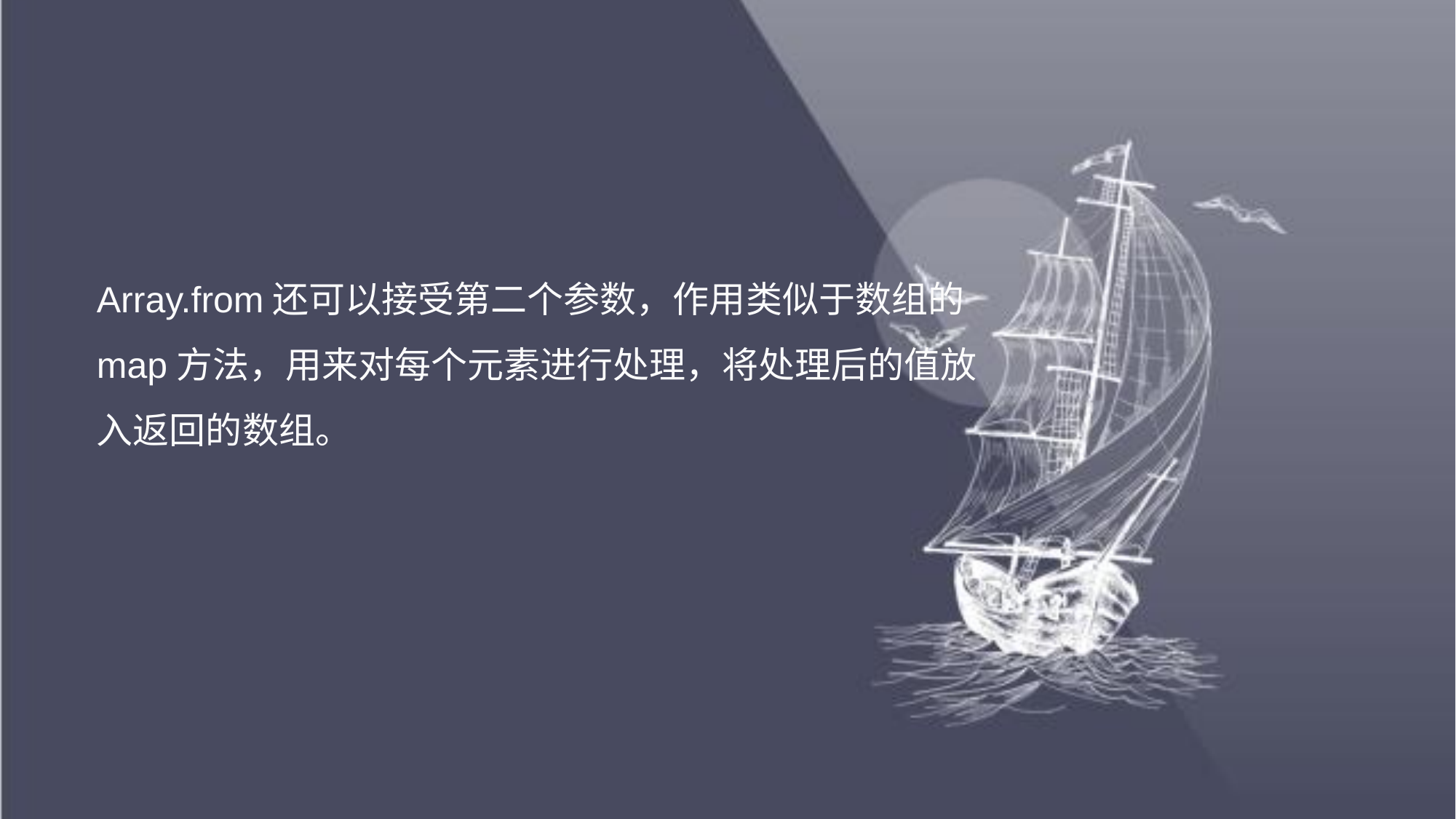

Array.from还可以接受第二个参数，作用类似于数组的map方法，用来对每个元素进行处理，将处理后的值放入返回的数组。